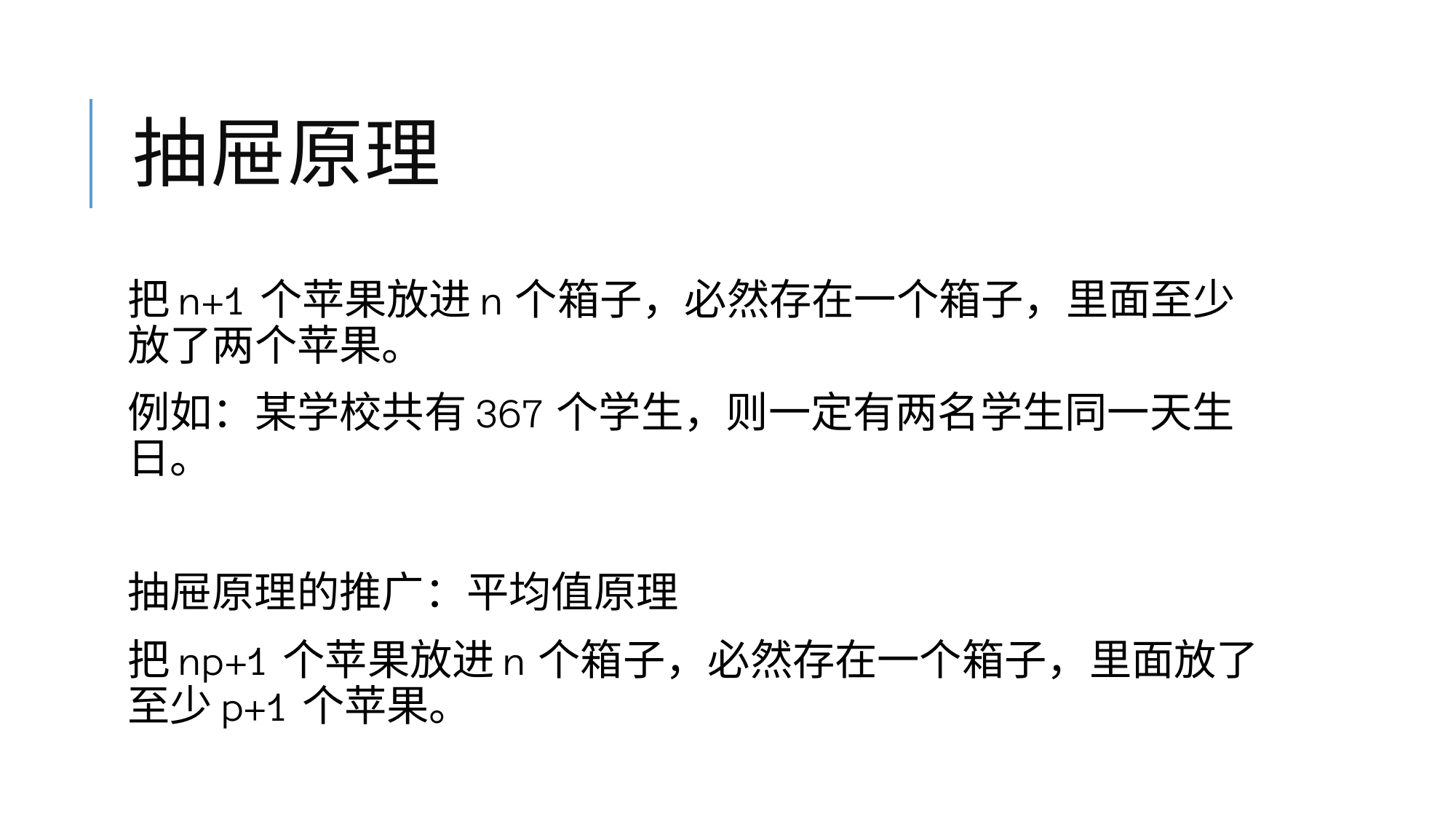

# 抽屉原理
把n+1个苹果放进n个箱子，必然存在一个箱子，里面至少放了两个苹果。
例如：某学校共有367个学生，则一定有两名学生同一天生日。

抽屉原理的推广：平均值原理
把np+1个苹果放进n个箱子，必然存在一个箱子，里面放了至少p+1个苹果。